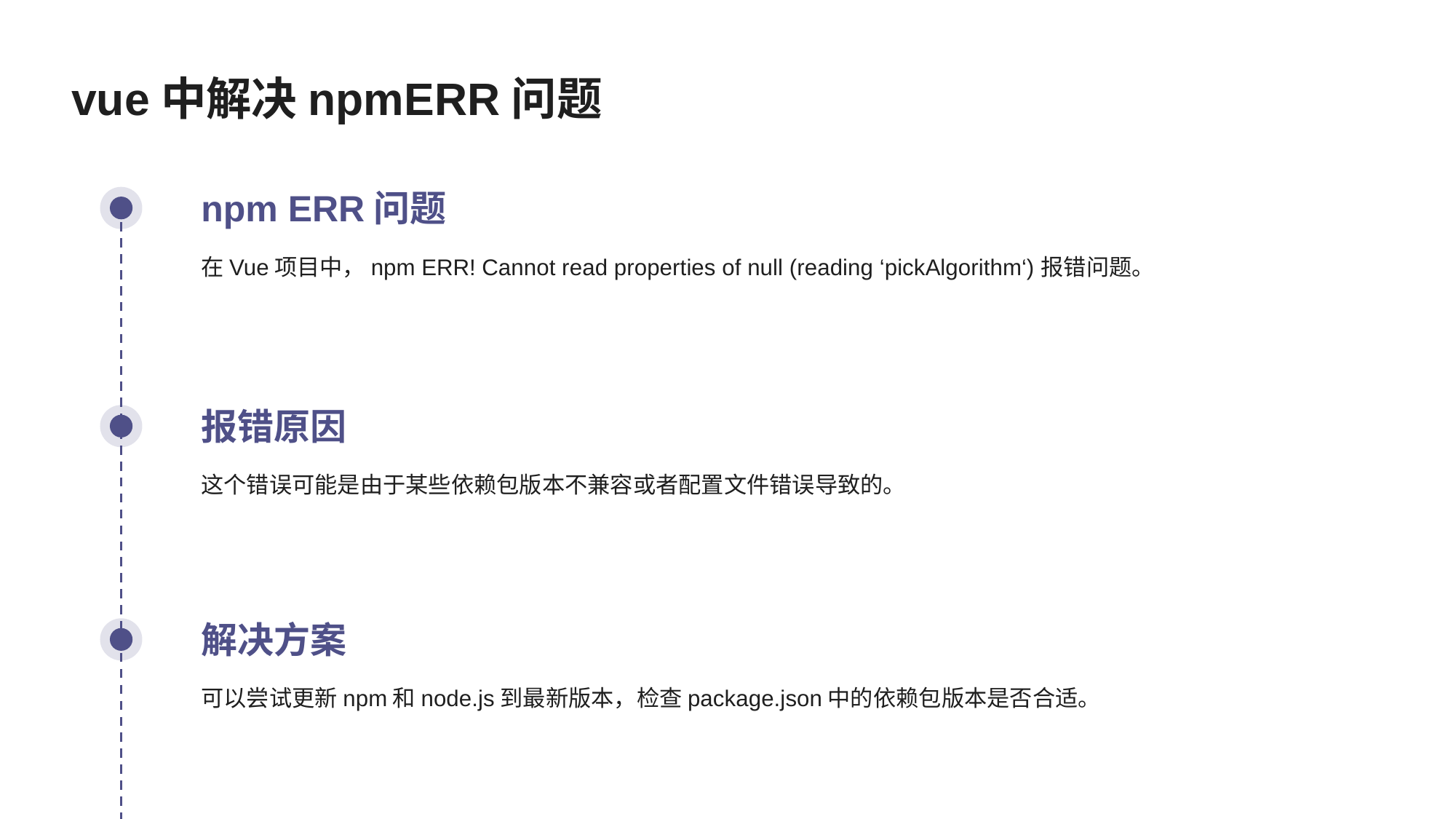

vue中解决npmERR问题
npm ERR问题

在Vue项目中，npm ERR! Cannot read properties of null (reading ‘pickAlgorithm‘)报错问题。
报错原因

这个错误可能是由于某些依赖包版本不兼容或者配置文件错误导致的。
解决方案

可以尝试更新npm和node.js到最新版本，检查package.json中的依赖包版本是否合适。